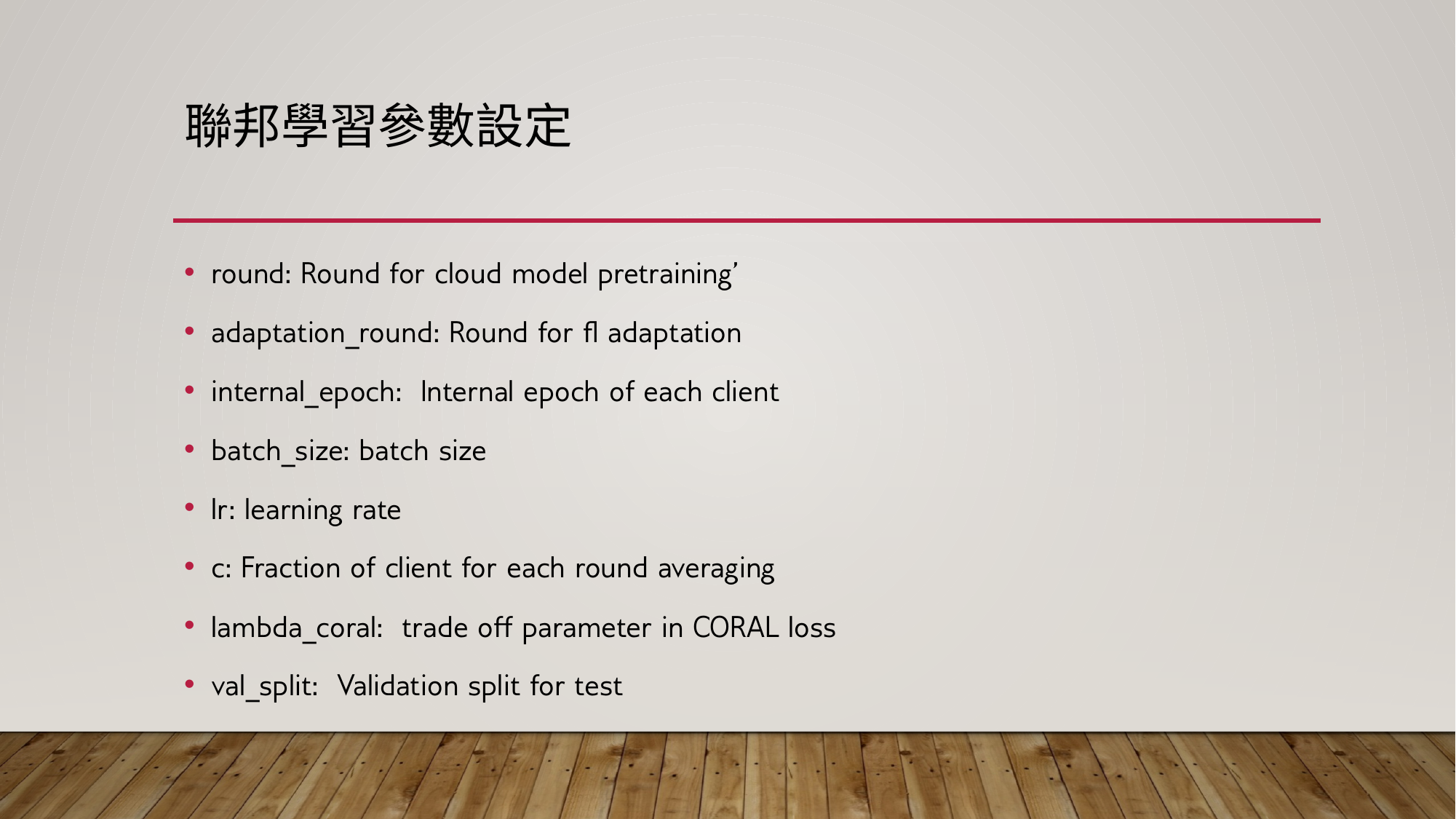

# 聯邦學習參數設定
round: Round for cloud model pretraining’
adaptation_round: Round for fl adaptation
internal_epoch:  Internal epoch of each client
batch_size: batch size
lr: learning rate
c: Fraction of client for each round averaging
lambda_coral:  trade off parameter in CORAL loss
val_split:  Validation split for test